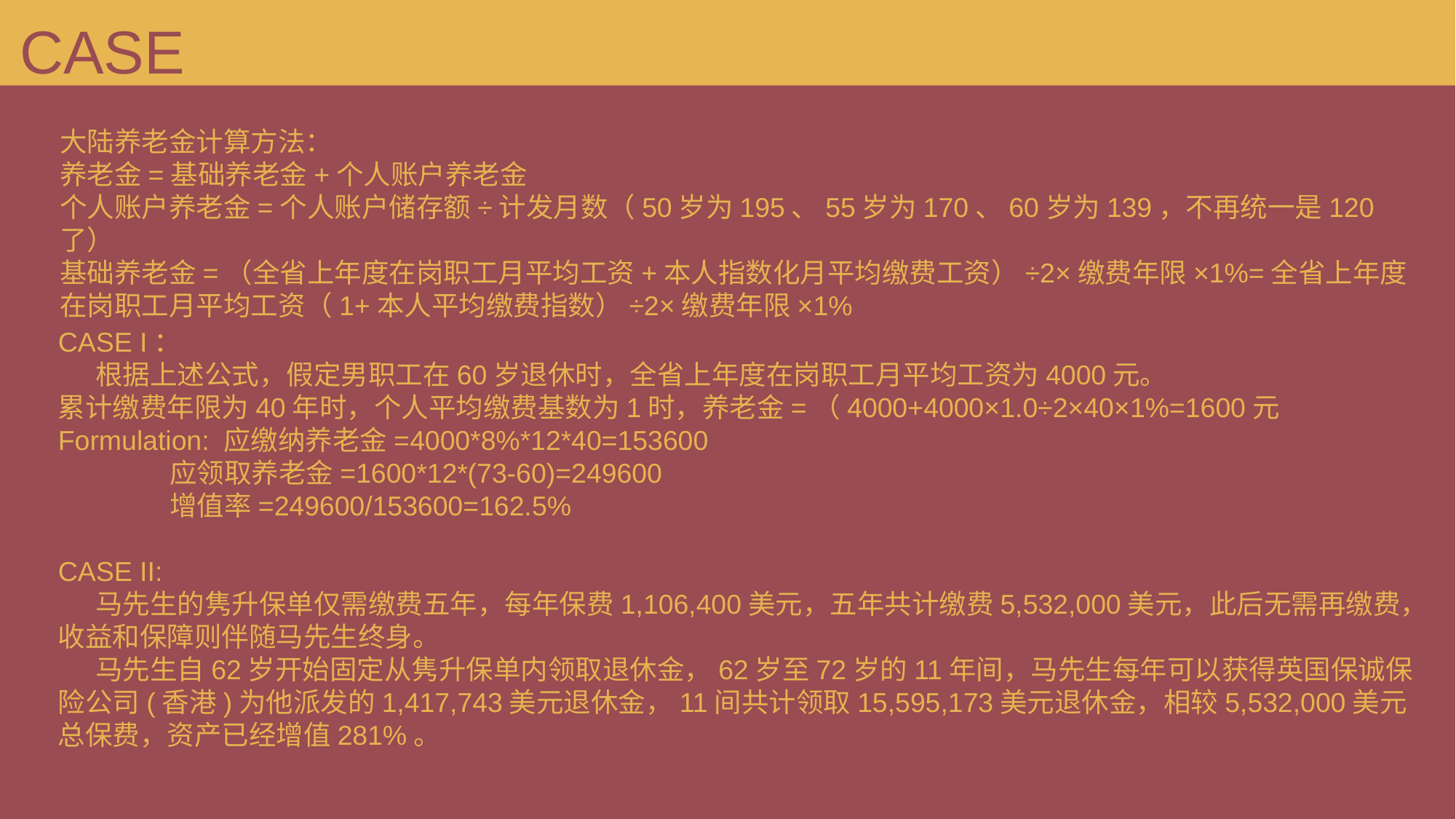

CASE
大陆养老金计算方法：
养老金=基础养老金+个人账户养老金
个人账户养老金=个人账户储存额÷计发月数（50岁为195、55岁为170、60岁为139，不再统一是120了）
基础养老金=（全省上年度在岗职工月平均工资+本人指数化月平均缴费工资）÷2×缴费年限×1%=全省上年度在岗职工月平均工资（1+本人平均缴费指数）÷2×缴费年限×1%
CASE I：
     根据上述公式，假定男职工在60岁退休时，全省上年度在岗职工月平均工资为4000元。
累计缴费年限为40年时，个人平均缴费基数为1时，养老金=（4000+4000×1.0÷2×40×1%=1600元
Formulation: 应缴纳养老金=4000*8%*12*40=153600
                 应领取养老金=1600*12*(73-60)=249600
                 增值率=249600/153600=162.5%

CASE II:
     马先生的隽升保单仅需缴费五年，每年保费1,106,400美元，五年共计缴费5,532,000美元，此后无需再缴费，收益和保障则伴随马先生终身。
     马先生自62岁开始固定从隽升保单内领取退休金，62岁至72岁的11年间，马先生每年可以获得英国保诚保险公司(香港)为他派发的1,417,743美元退休金，11间共计领取15,595,173美元退休金，相较5,532,000美元总保费，资产已经增值281%。